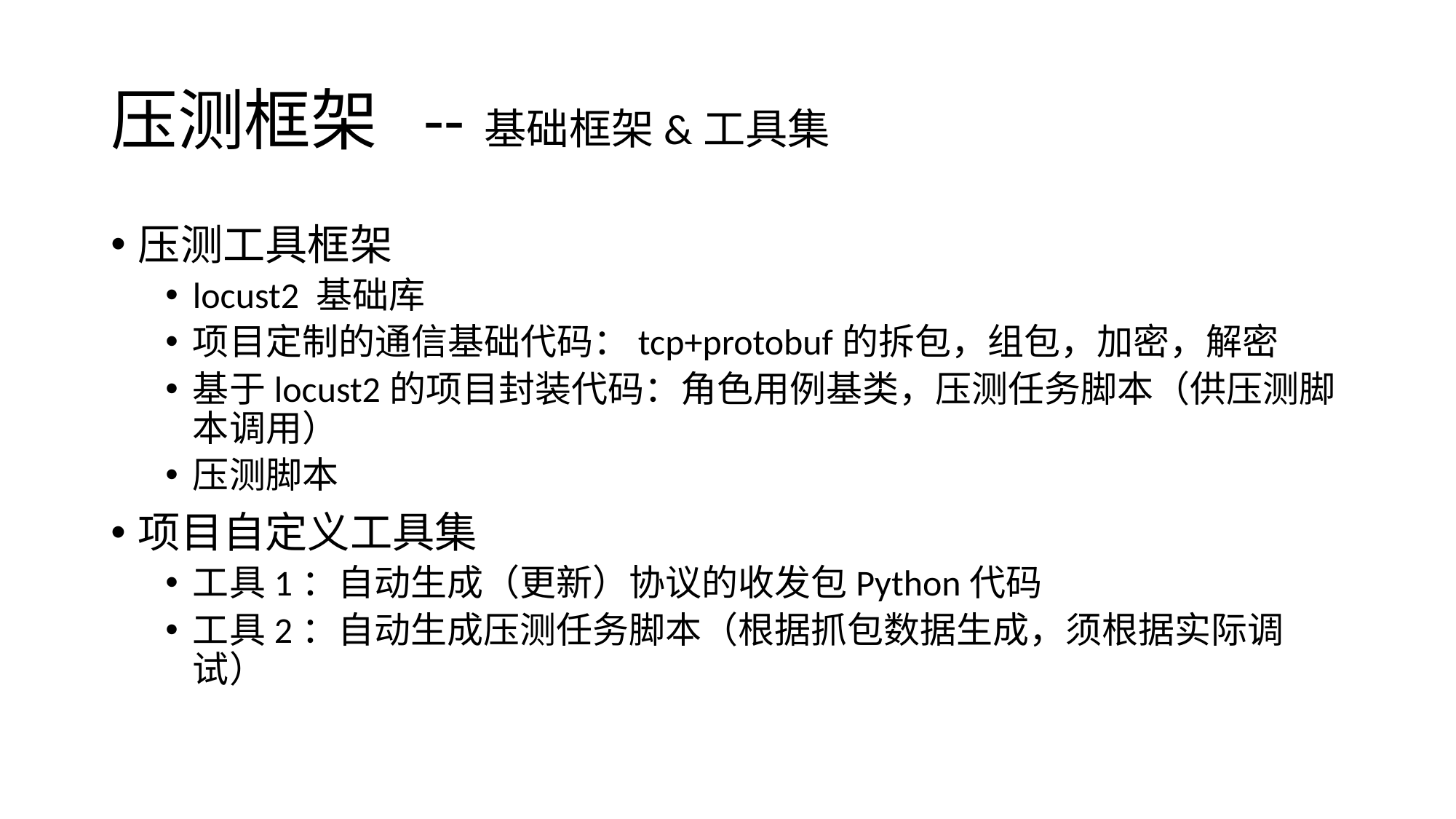

# 压测框架  -- 基础框架&工具集
压测工具框架
locust2 基础库
项目定制的通信基础代码：tcp+protobuf的拆包，组包，加密，解密
基于locust2的项目封装代码：角色用例基类，压测任务脚本（供压测脚本调用）
压测脚本
项目自定义工具集
工具1：自动生成（更新）协议的收发包Python代码
工具2：自动生成压测任务脚本（根据抓包数据生成，须根据实际调试）